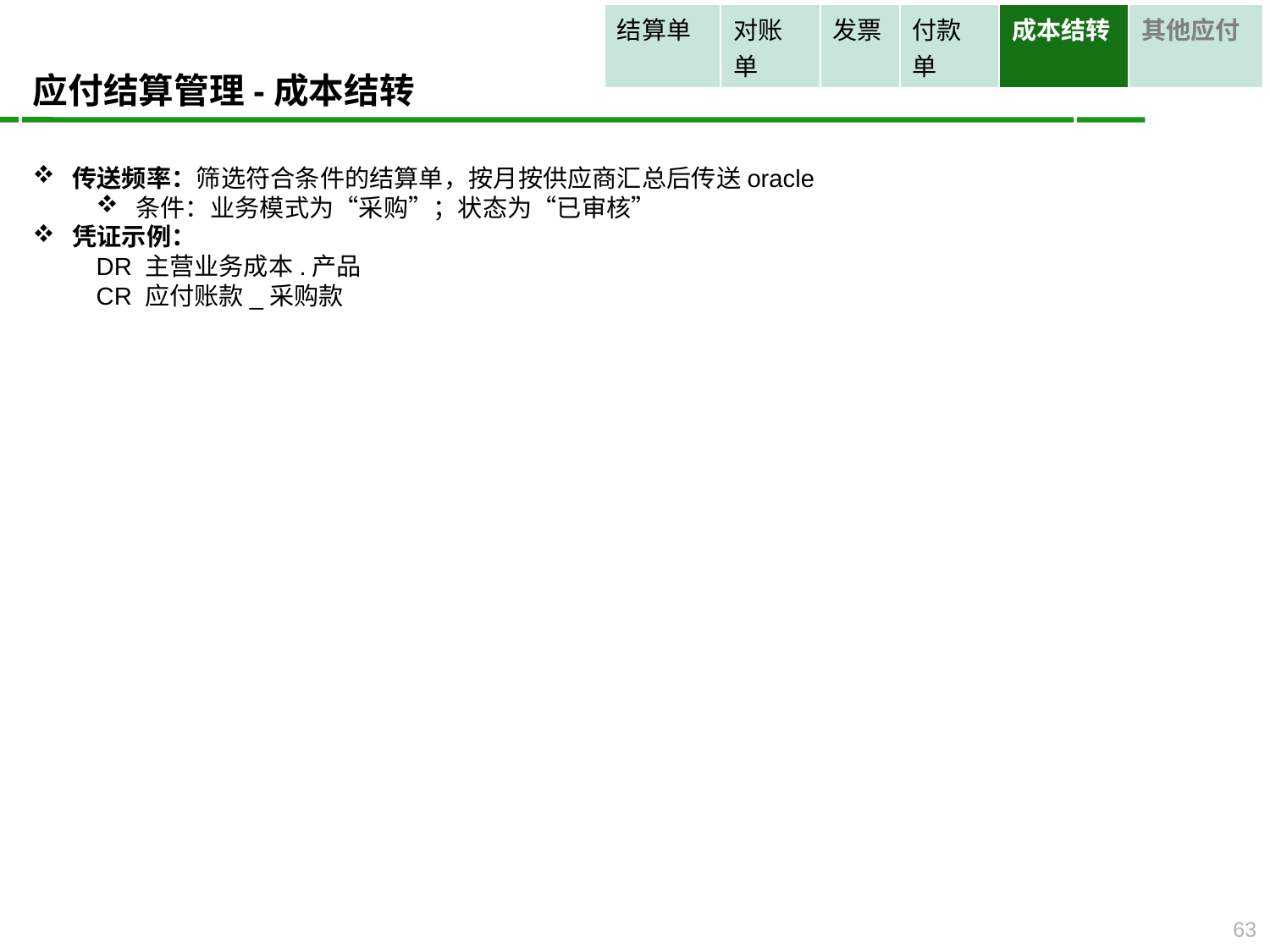

| 结算单 | 对账单 | 发票 | 付款单 | 成本结转 | 其他应付 |
| --- | --- | --- | --- | --- | --- |
应付结算管理-成本结转
传送频率：筛选符合条件的结算单，按月按供应商汇总后传送oracle
条件：业务模式为“采购”；状态为“已审核”
凭证示例：
DR 主营业务成本.产品
CR 应付账款_采购款

63